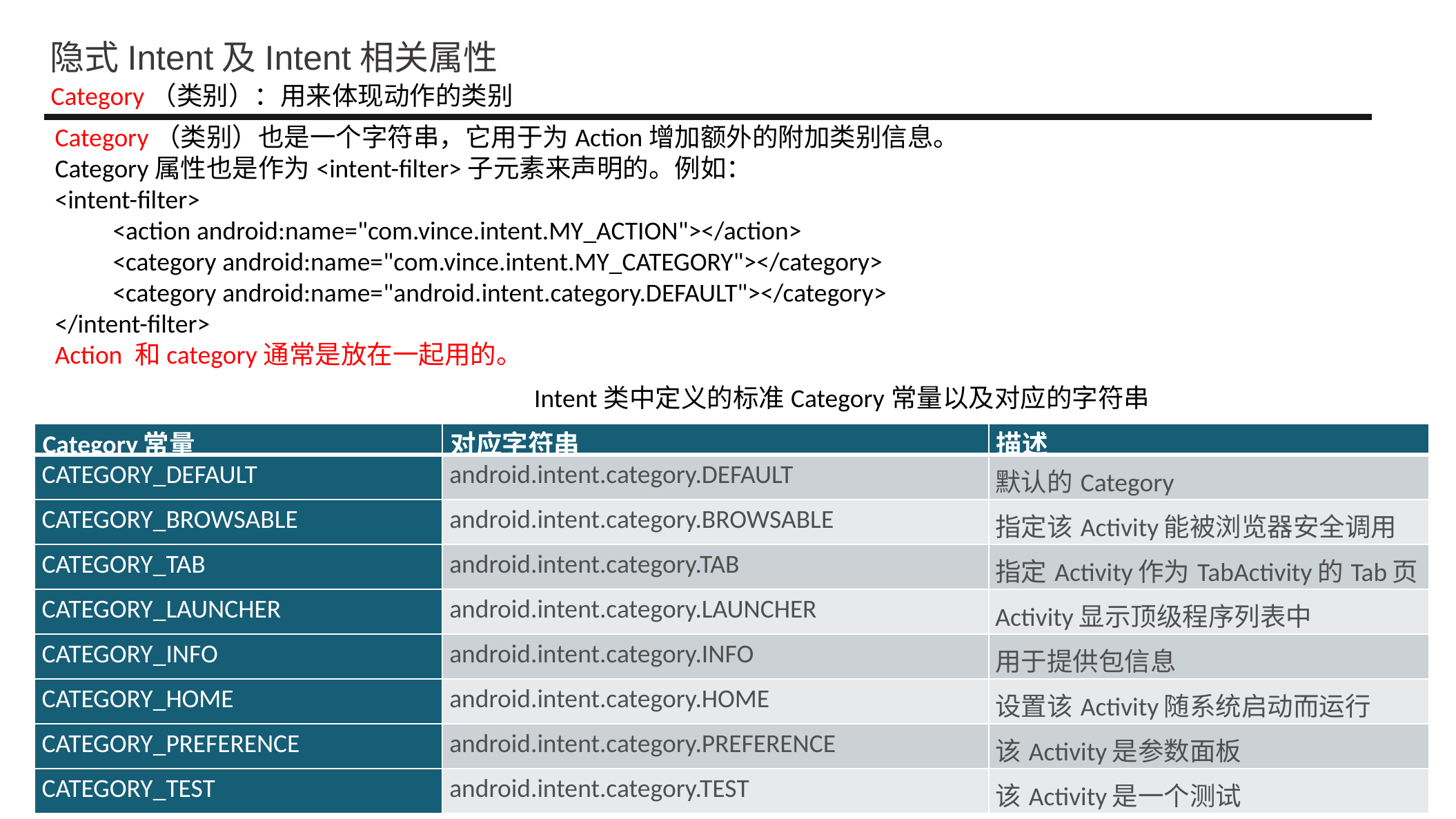

隐式Intent及Intent相关属性
Category（类别）：用来体现动作的类别
Category（类别）也是一个字符串，它用于为Action增加额外的附加类别信息。
Category属性也是作为<intent-filter>子元素来声明的。例如：
<intent-filter>
　　<action android:name="com.vince.intent.MY_ACTION"></action>
　　<category android:name="com.vince.intent.MY_CATEGORY"></category>
　　<category android:name="android.intent.category.DEFAULT"></category>
</intent-filter>
Action 和category通常是放在一起用的。

Intent类中定义的标准Category常量以及对应的字符串
| Category常量 | 对应字符串 | 描述 |
| --- | --- | --- |
| CATEGORY\_DEFAULT | android.intent.category.DEFAULT | 默认的Category |
| CATEGORY\_BROWSABLE | android.intent.category.BROWSABLE | 指定该Activity能被浏览器安全调用 |
| CATEGORY\_TAB | android.intent.category.TAB | 指定Activity作为TabActivity的Tab页 |
| CATEGORY\_LAUNCHER | android.intent.category.LAUNCHER | Activity显示顶级程序列表中 |
| CATEGORY\_INFO | android.intent.category.INFO | 用于提供包信息 |
| CATEGORY\_HOME | android.intent.category.HOME | 设置该Activity随系统启动而运行 |
| CATEGORY\_PREFERENCE | android.intent.category.PREFERENCE | 该Activity是参数面板 |
| CATEGORY\_TEST | android.intent.category.TEST | 该Activity是一个测试 |